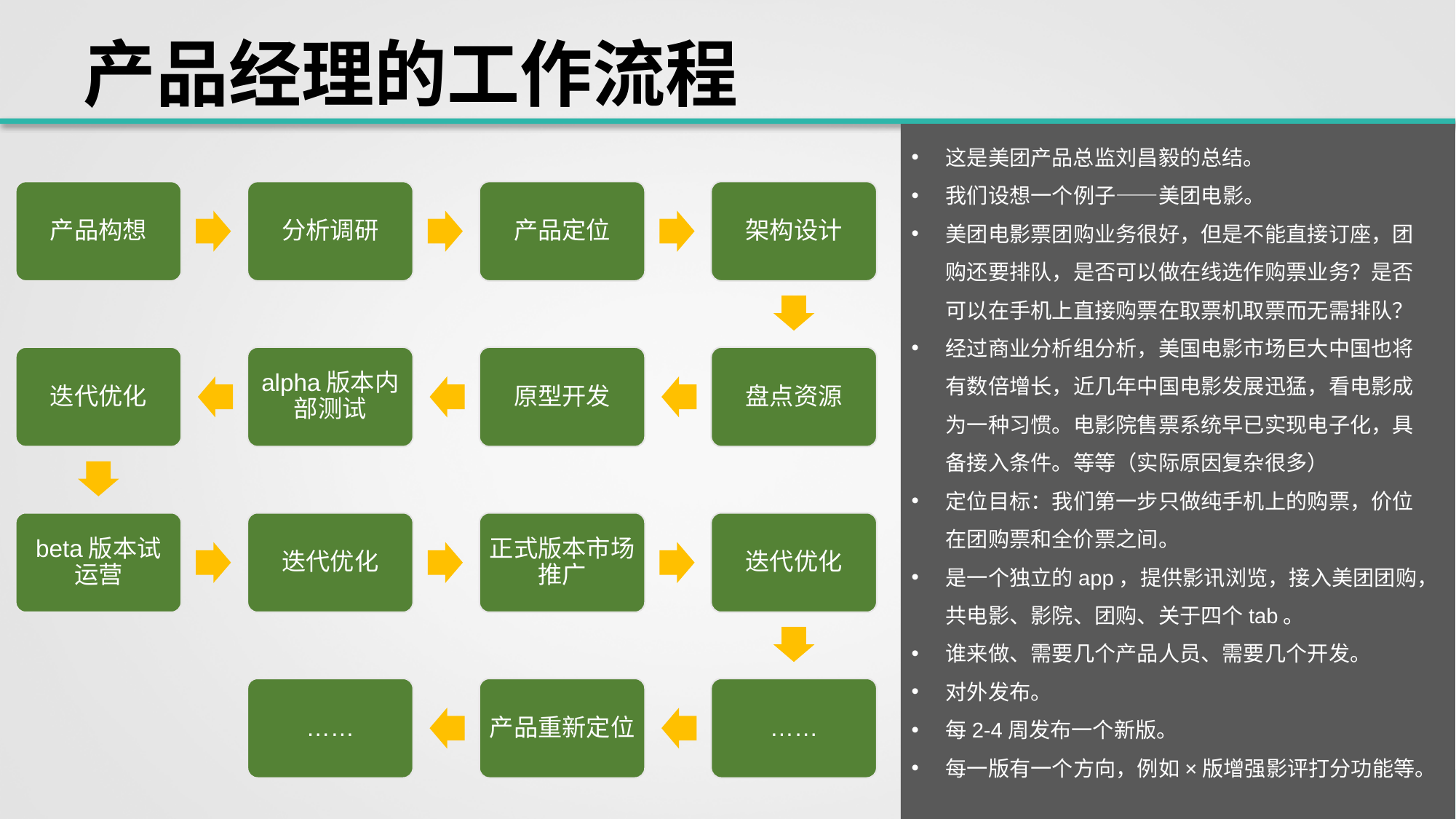

# 产品经理的工作流程

这是美团产品总监刘昌毅的总结。
我们设想一个例子——美团电影。
美团电影票团购业务很好，但是不能直接订座，团购还要排队，是否可以做在线选作购票业务？是否可以在手机上直接购票在取票机取票而无需排队？
经过商业分析组分析，美国电影市场巨大中国也将有数倍增长，近几年中国电影发展迅猛，看电影成为一种习惯。电影院售票系统早已实现电子化，具备接入条件。等等（实际原因复杂很多）
定位目标：我们第一步只做纯手机上的购票，价位在团购票和全价票之间。
是一个独立的app，提供影讯浏览，接入美团团购，共电影、影院、团购、关于四个tab。
谁来做、需要几个产品人员、需要几个开发。
对外发布。
每2-4周发布一个新版。
每一版有一个方向，例如×版增强影评打分功能等。
产品构想
分析调研
产品定位
架构设计

迭代优化
alpha版本内部测试
原型开发
盘点资源

beta版本试运营
迭代优化
正式版本市场推广
迭代优化

……
产品重新定位
……